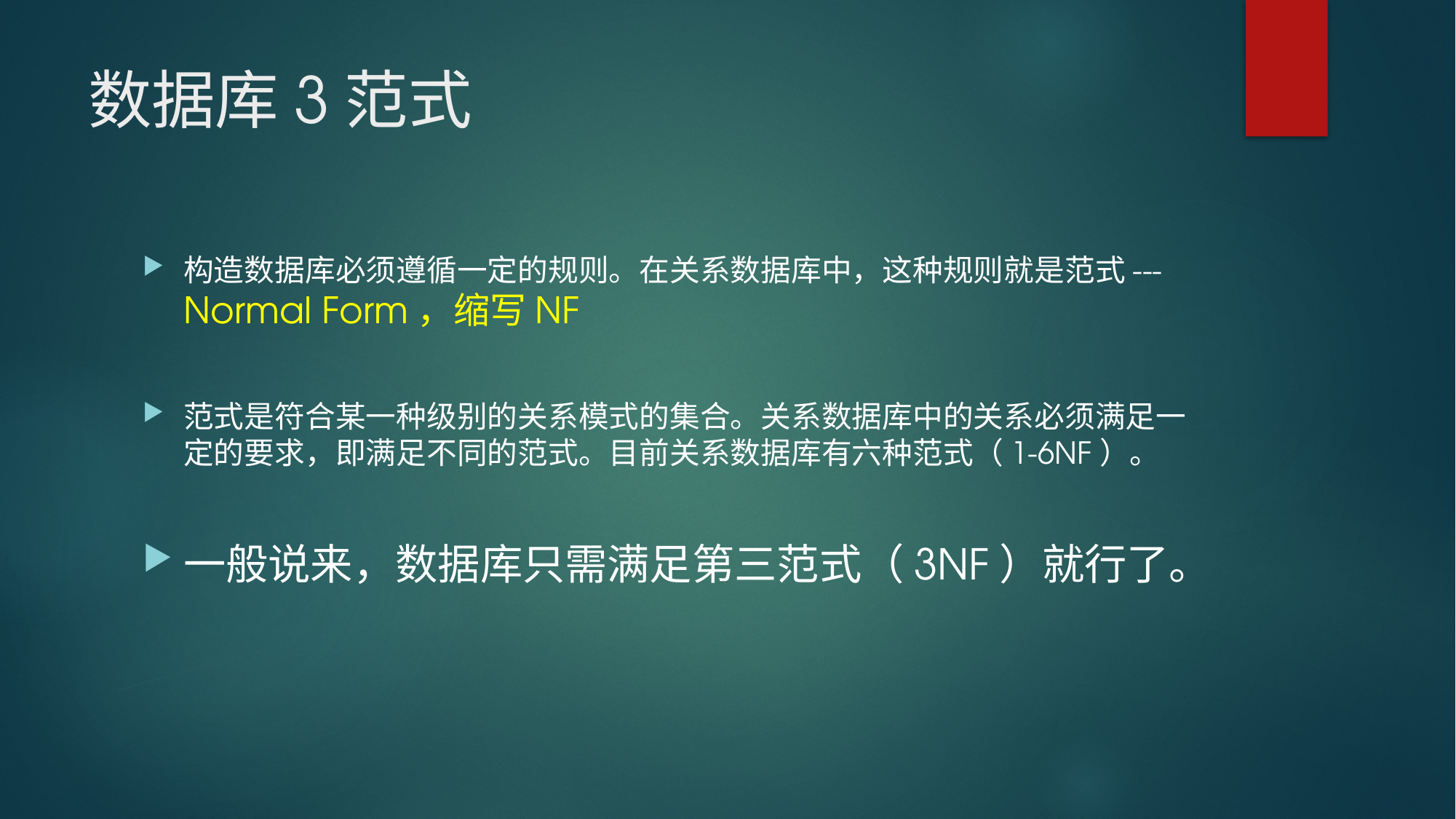

# 数据库3范式
构造数据库必须遵循一定的规则。在关系数据库中，这种规则就是范式---Normal Form，缩写NF

范式是符合某一种级别的关系模式的集合。关系数据库中的关系必须满足一定的要求，即满足不同的范式。目前关系数据库有六种范式（1-6NF）。

一般说来，数据库只需满足第三范式（3NF）就行了。